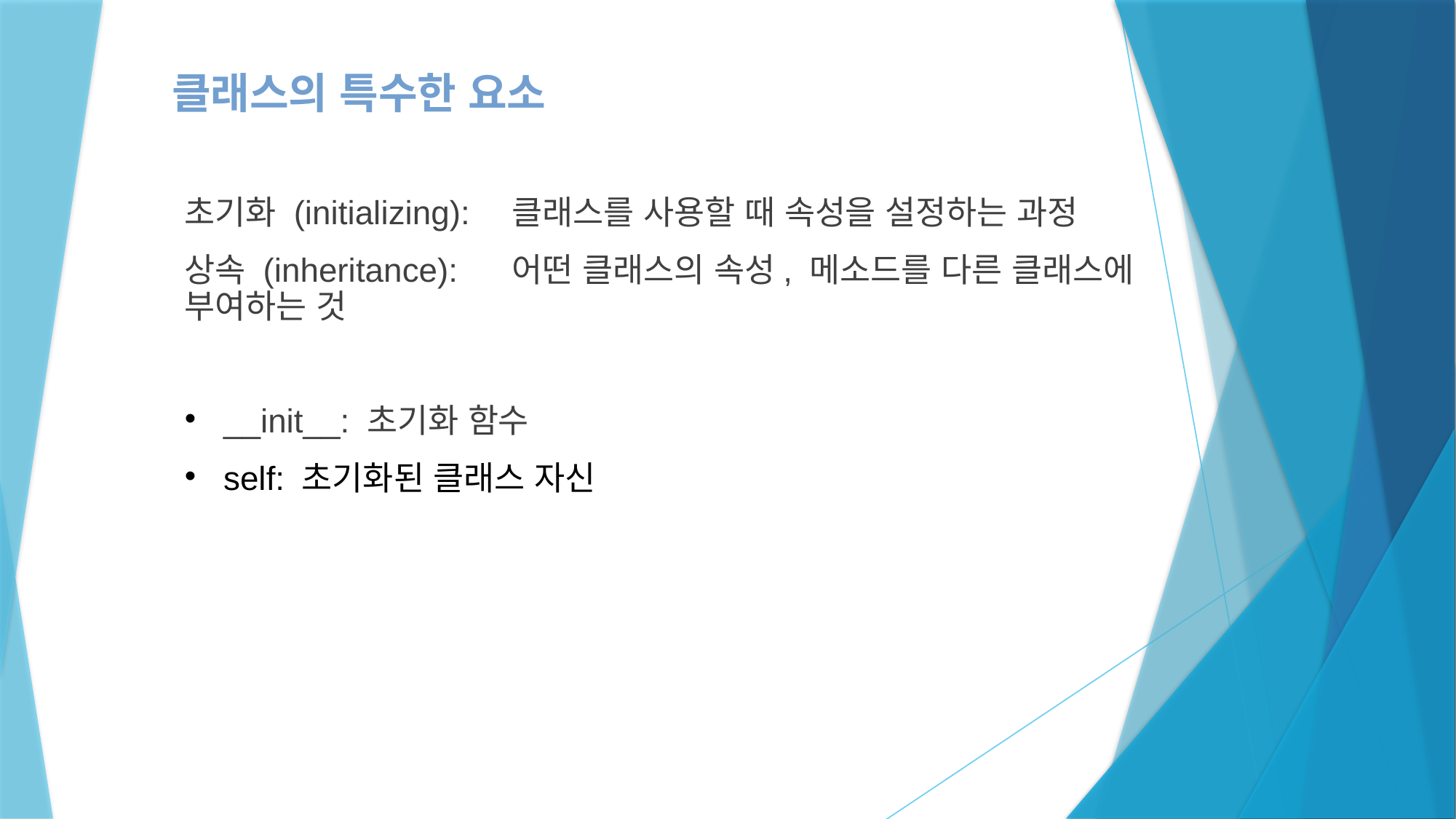

클래스의 특수한 요소
초기화 (initializing):	클래스를 사용할 때 속성을 설정하는 과정
상속 (inheritance):	어떤 클래스의 속성, 메소드를 다른 클래스에 부여하는 것

__init__: 초기화 함수
self: 초기화된 클래스 자신